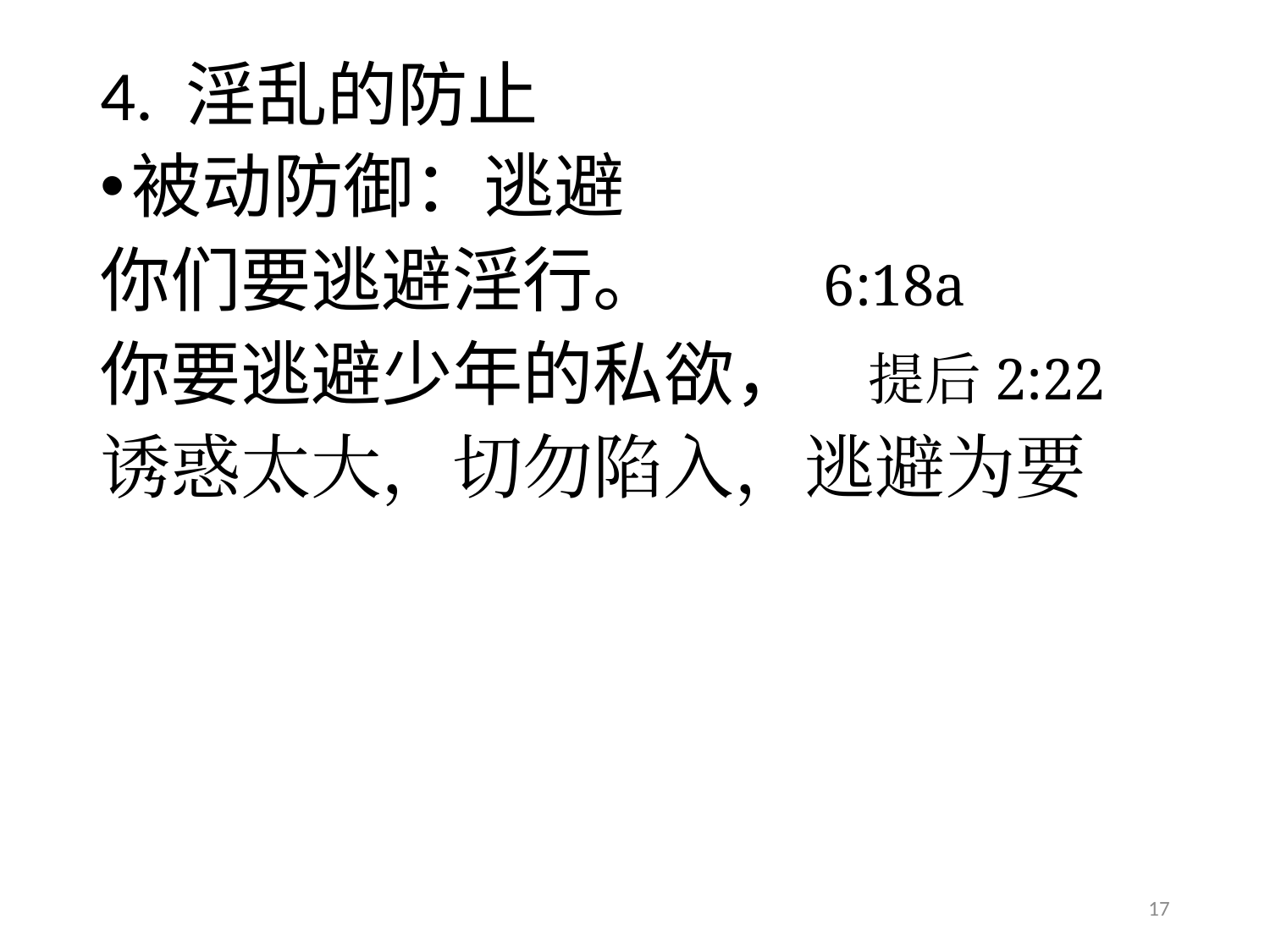

# 4. 淫乱的防止
被动防御：逃避
你们要逃避淫行。         6:18a
你要逃避少年的私欲，    提后2:22
诱惑太大，切勿陷入，逃避为要
17